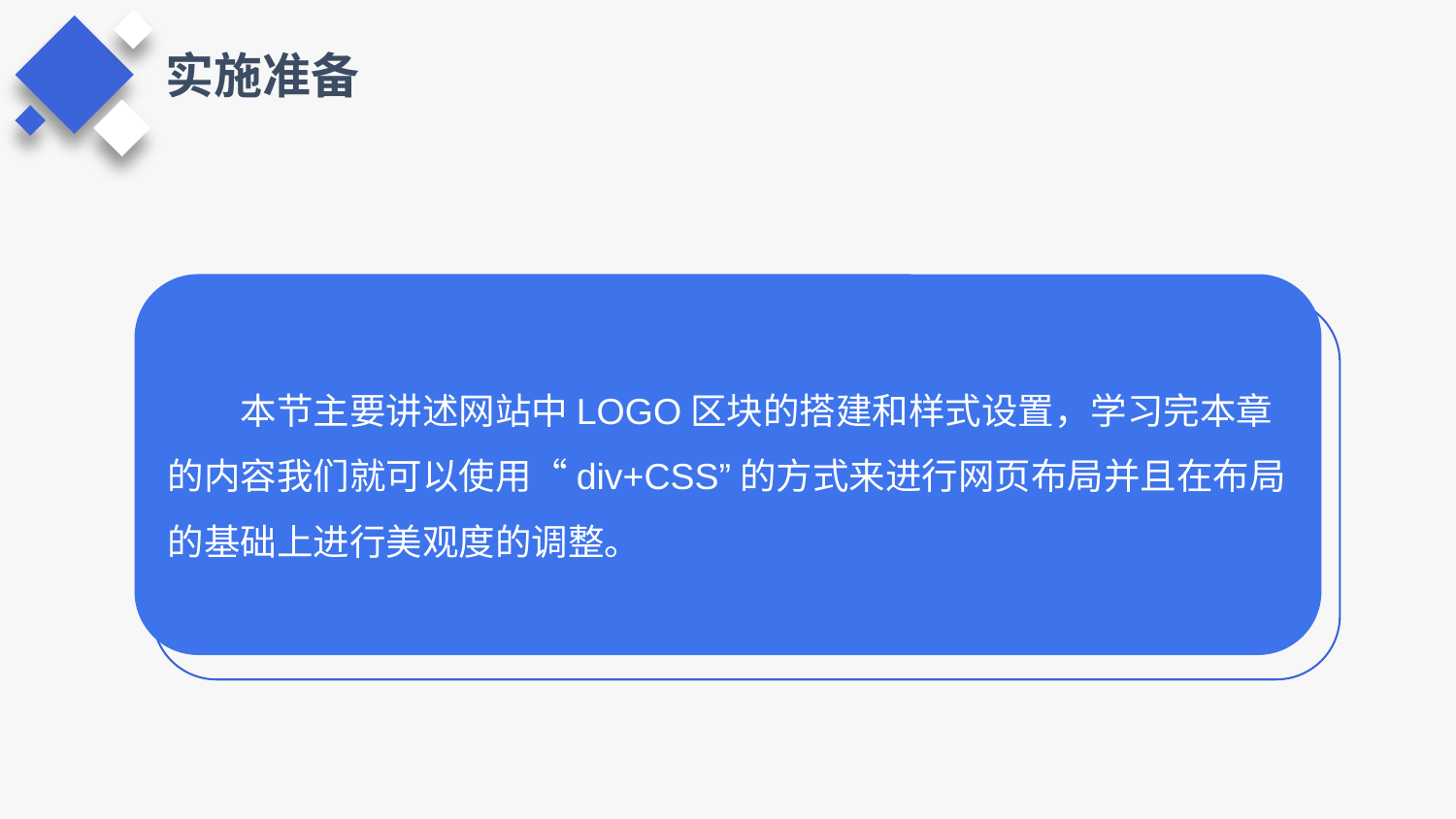

实施准备

本节主要讲述网站中LOGO区块的搭建和样式设置，学习完本章的内容我们就可以使用“div+CSS”的方式来进行网页布局并且在布局的基础上进行美观度的调整。